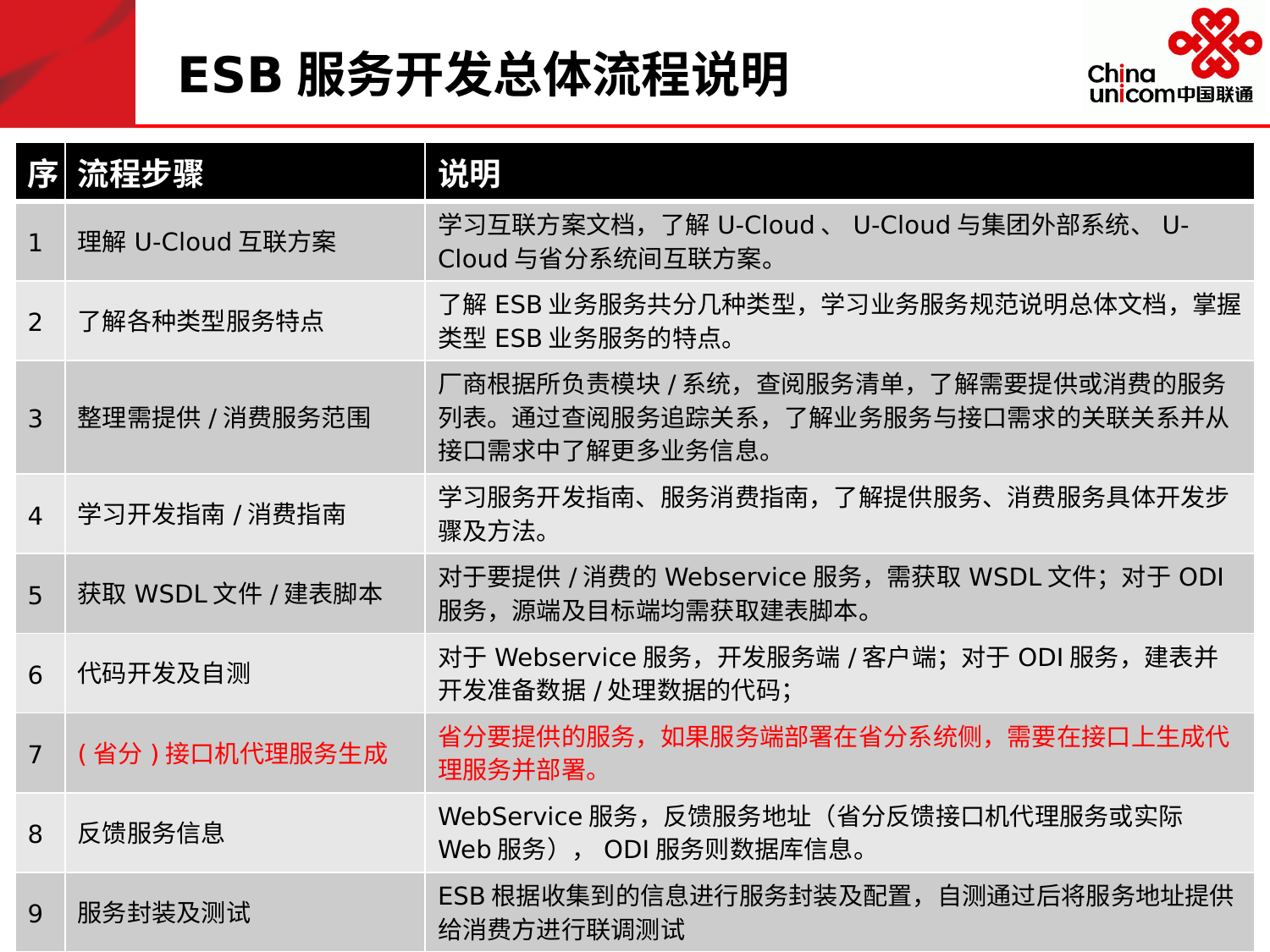

# ESB服务开发总体流程说明
| 序 | 流程步骤 | 说明 |
| --- | --- | --- |
| 1 | 理解U-Cloud互联方案 | 学习互联方案文档，了解U-Cloud、U-Cloud与集团外部系统、U-Cloud与省分系统间互联方案。 |
| 2 | 了解各种类型服务特点 | 了解ESB业务服务共分几种类型，学习业务服务规范说明总体文档，掌握类型ESB业务服务的特点。 |
| 3 | 整理需提供/消费服务范围 | 厂商根据所负责模块/系统，查阅服务清单，了解需要提供或消费的服务列表。通过查阅服务追踪关系，了解业务服务与接口需求的关联关系并从接口需求中了解更多业务信息。 |
| 4 | 学习开发指南/消费指南 | 学习服务开发指南、服务消费指南，了解提供服务、消费服务具体开发步骤及方法。 |
| 5 | 获取WSDL文件/建表脚本 | 对于要提供/消费的Webservice服务，需获取WSDL文件；对于ODI服务，源端及目标端均需获取建表脚本。 |
| 6 | 代码开发及自测 | 对于Webservice服务，开发服务端/客户端；对于ODI服务，建表并开发准备数据/处理数据的代码； |
| 7 | (省分)接口机代理服务生成 | 省分要提供的服务，如果服务端部署在省分系统侧，需要在接口上生成代理服务并部署。 |
| 8 | 反馈服务信息 | WebService服务，反馈服务地址（省分反馈接口机代理服务或实际Web服务），ODI服务则数据库信息。 |
| 9 | 服务封装及测试 | ESB根据收集到的信息进行服务封装及配置，自测通过后将服务地址提供给消费方进行联调测试 |